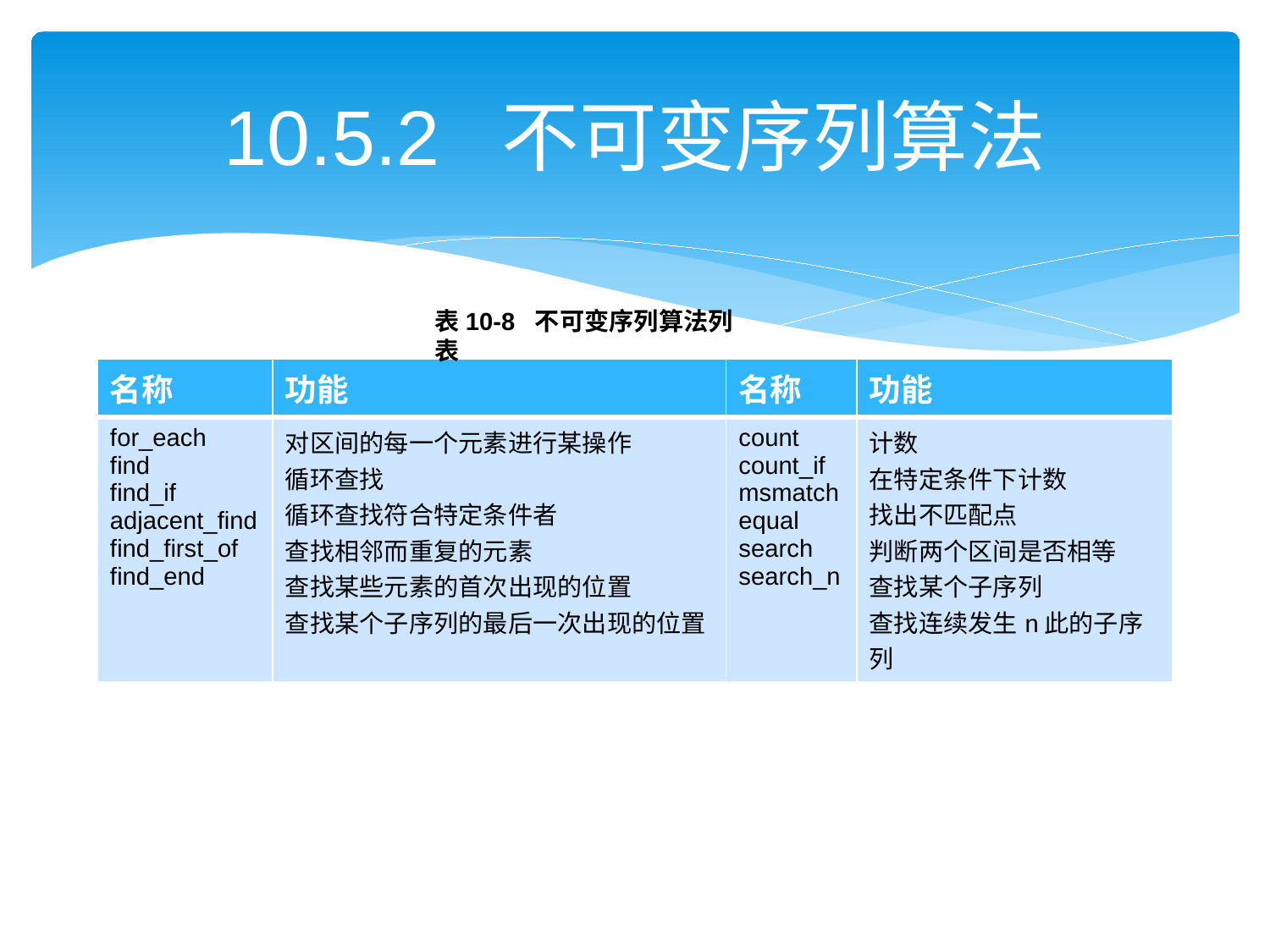

# 10.5.2  不可变序列算法
表10-8  不可变序列算法列表
| 名称 | 功能 | 名称 | 功能 |
| --- | --- | --- | --- |
| for\_each find find\_if adjacent\_find find\_first\_of find\_end | 对区间的每一个元素进行某操作 循环查找 循环查找符合特定条件者 查找相邻而重复的元素 查找某些元素的首次出现的位置 查找某个子序列的最后一次出现的位置 | count count\_if msmatch equal search search\_n | 计数 在特定条件下计数 找出不匹配点 判断两个区间是否相等 查找某个子序列 查找连续发生n此的子序列 |